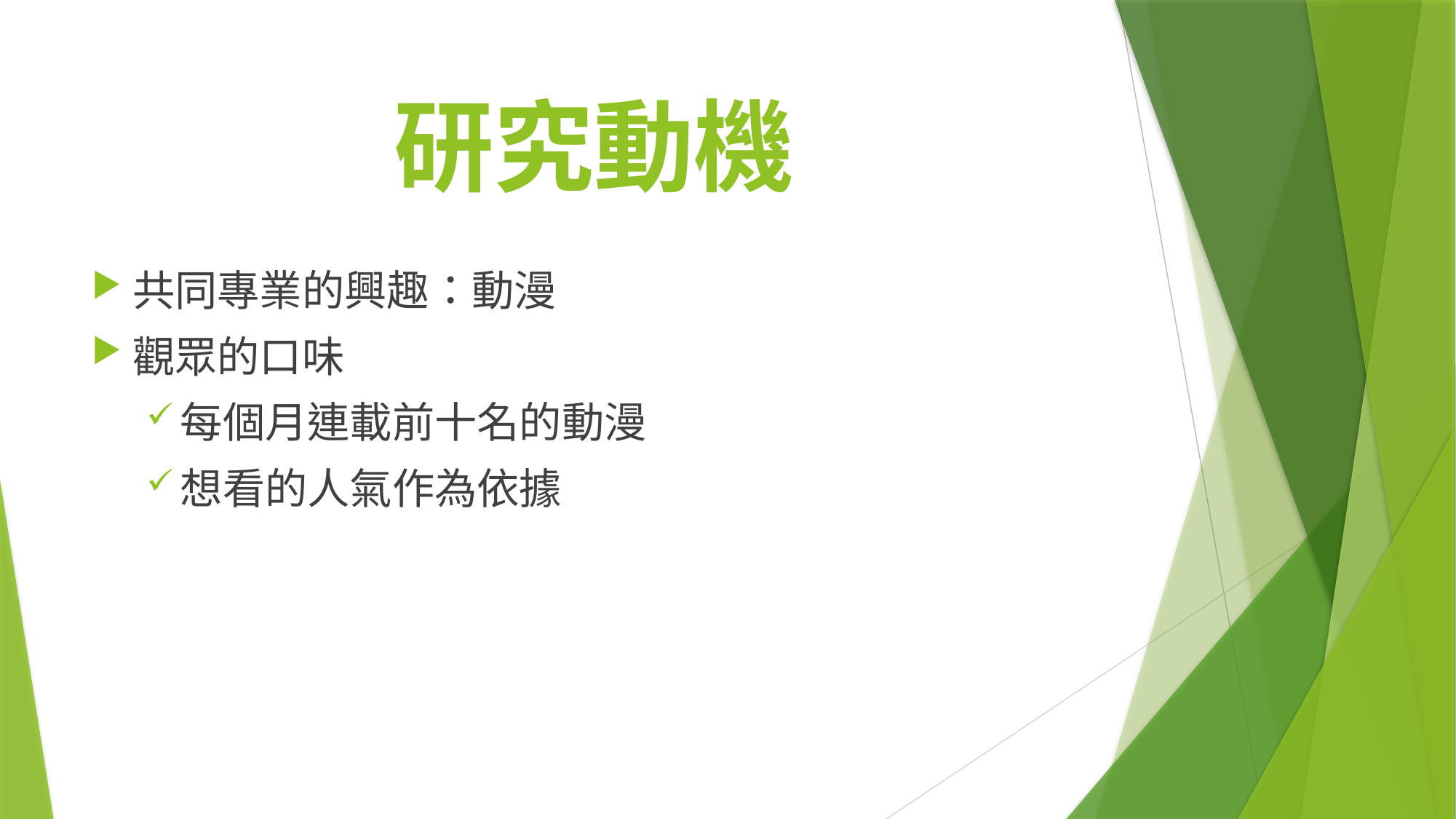

# 研究動機
共同專業的興趣：動漫
觀眾的口味
每個月連載前十名的動漫
想看的人氣作為依據